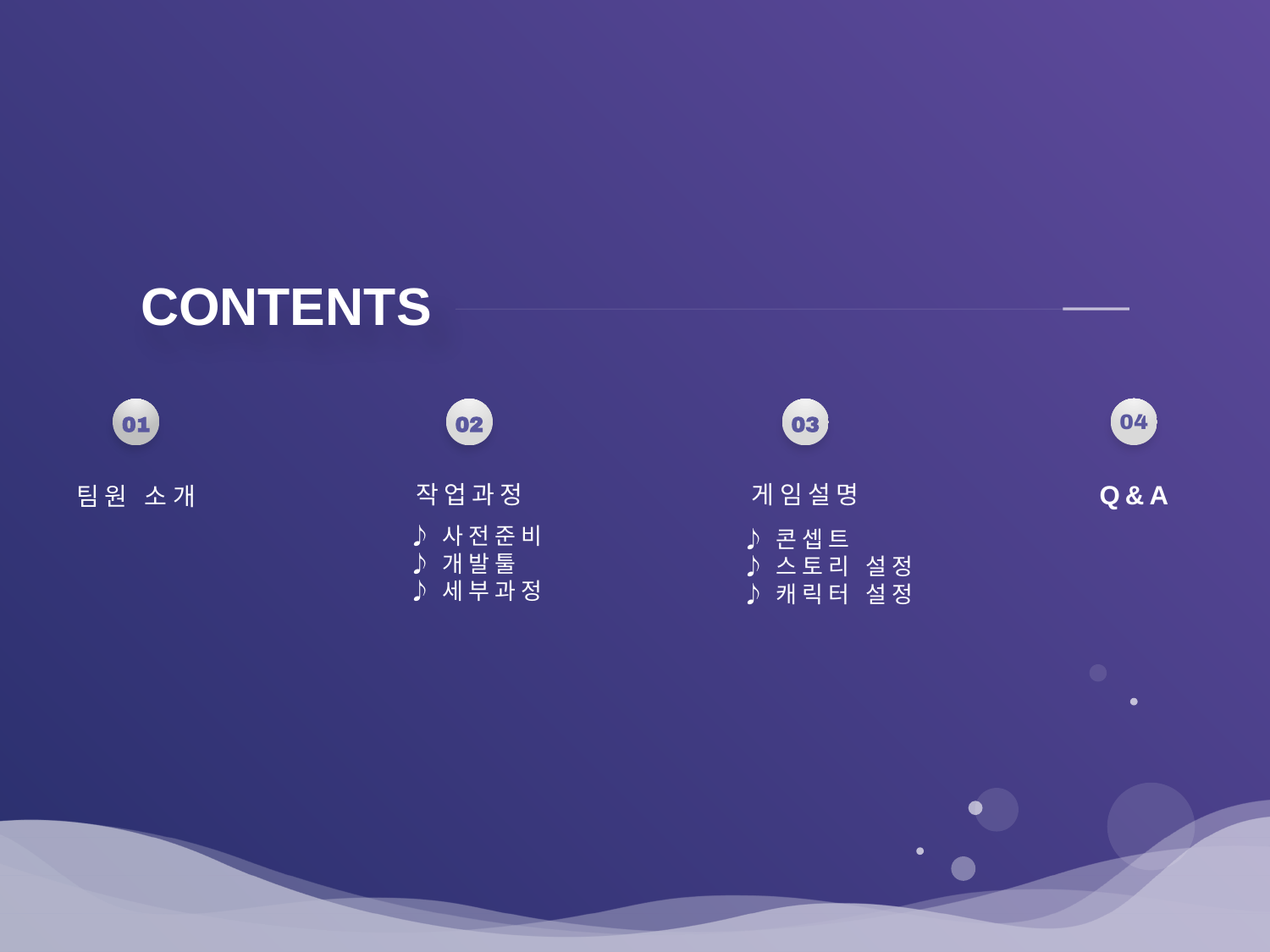

# CONTENTS

04
Q&A

02
작업과정

03
게임설명
01
팀원 소개
♪사전준비
♪개발툴
♪세부과정
♪콘셉트
♪스토리 설정
♪캐릭터 설정